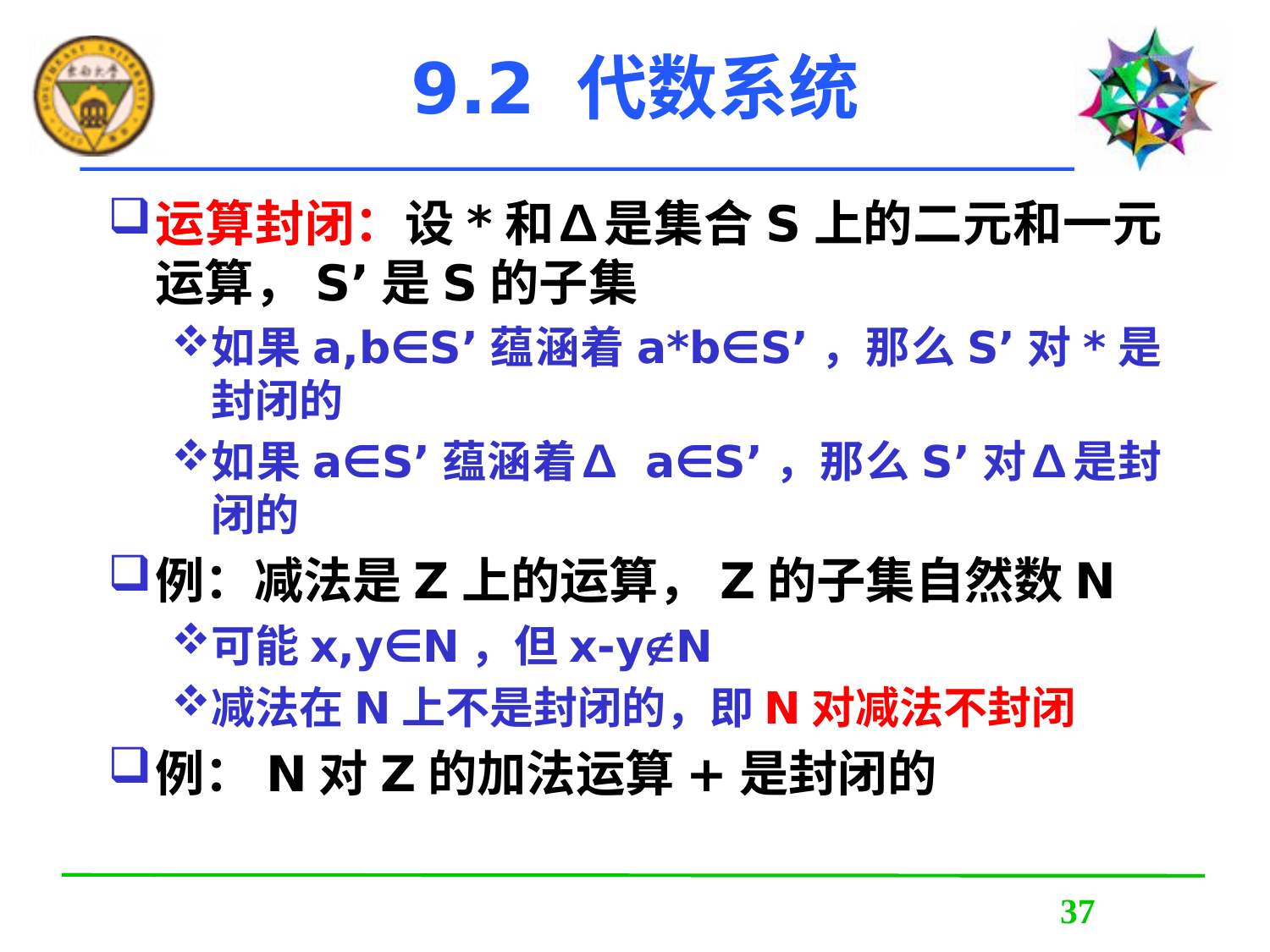

# 9.2 代数系统
运算封闭：设*和∆是集合S上的二元和一元运算，S’是S的子集
如果a,b∈S’蕴涵着a*b∈S’，那么S’对*是封闭的
如果a∈S’蕴涵着∆ a∈S’，那么S’对∆是封闭的
例：减法是Z上的运算，Z的子集自然数N
可能x,y∈N，但x-y∉N
减法在N上不是封闭的，即N对减法不封闭
例：N对Z的加法运算+是封闭的